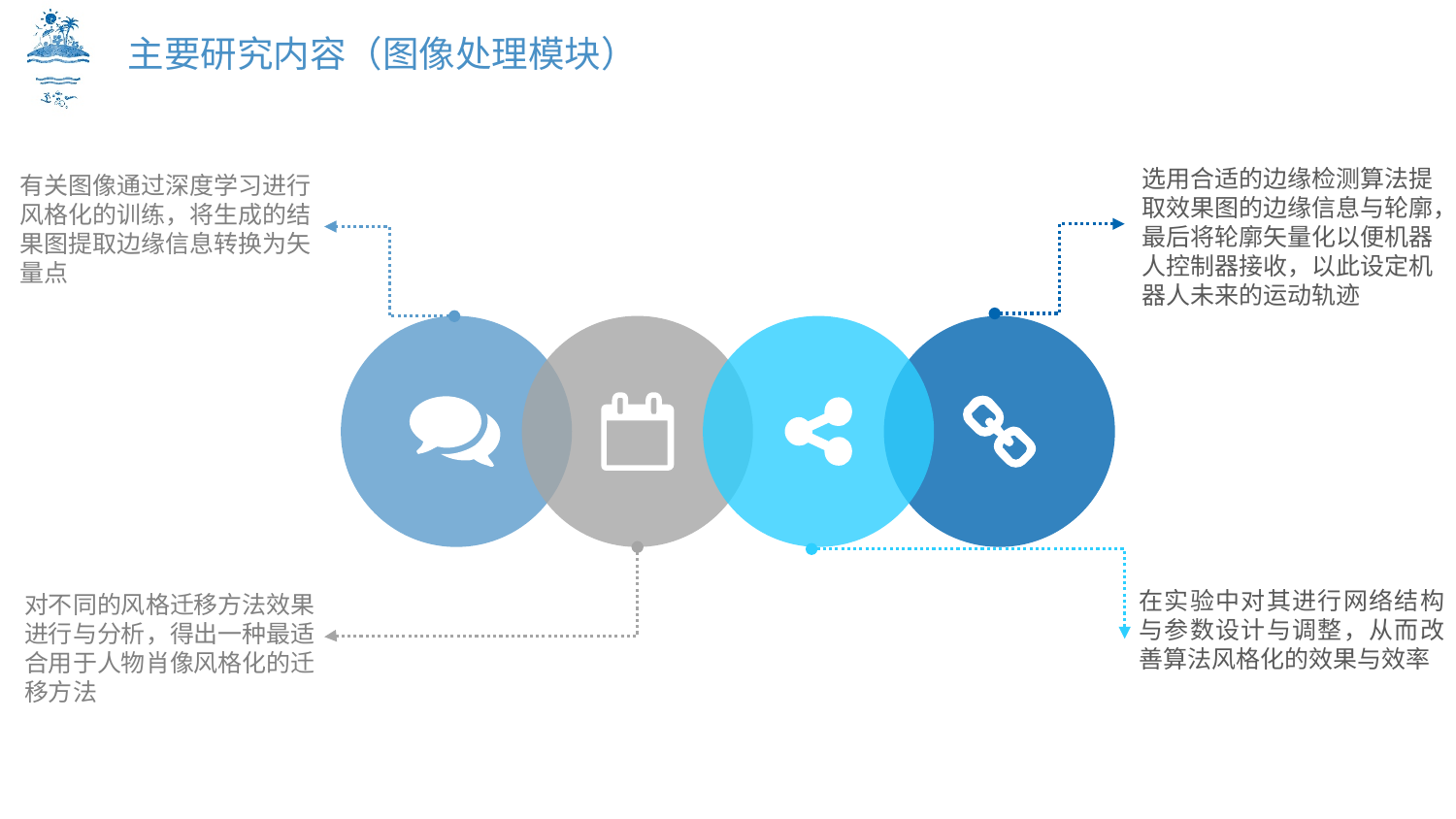

主要研究内容（图像处理模块）
选用合适的边缘检测算法提取效果图的边缘信息与轮廓，最后将轮廓矢量化以便机器人控制器接收，以此设定机器人未来的运动轨迹
有关图像通过深度学习进行风格化的训练，将生成的结果图提取边缘信息转换为矢量点

在实验中对其进行网络结构与参数设计与调整，从而改善算法风格化的效果与效率
对不同的风格迁移方法效果进行与分析，得出一种最适合用于人物肖像风格化的迁移方法